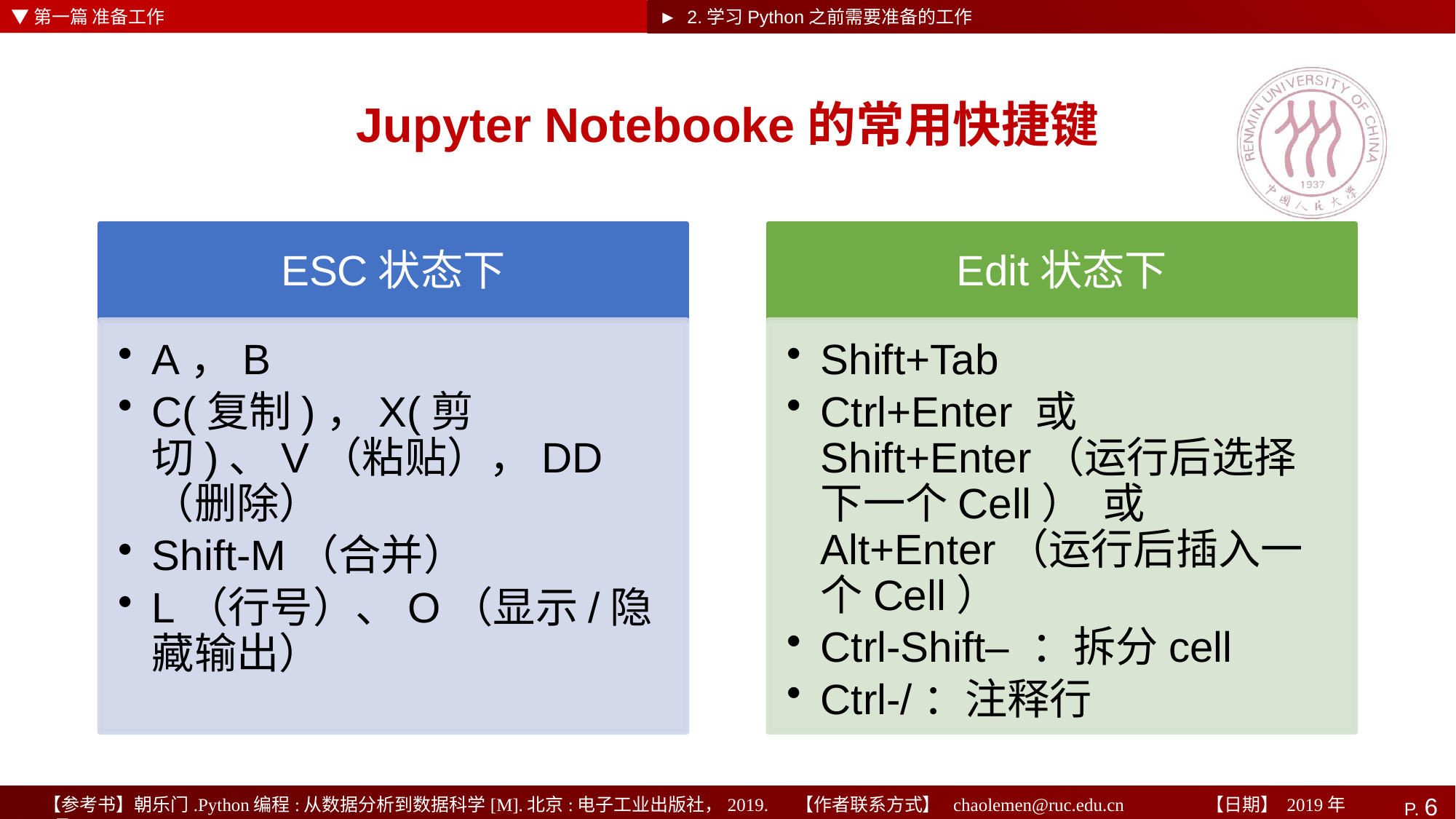

▼第一篇 准备工作
►  2.学习Python之前需要准备的工作
# Jupyter Notebooke的常用快捷键
ESC状态下
A，B
C(复制)，X(剪切)、V（粘贴），DD（删除）
Shift-M（合并）
L（行号）、O（显示/隐藏输出）
Edit状态下
Shift+Tab
Ctrl+Enter 或Shift+Enter（运行后选择下一个Cell）  或 Alt+Enter（运行后插入一个Cell）
Ctrl-Shift– ：拆分cell
Ctrl-/：注释行